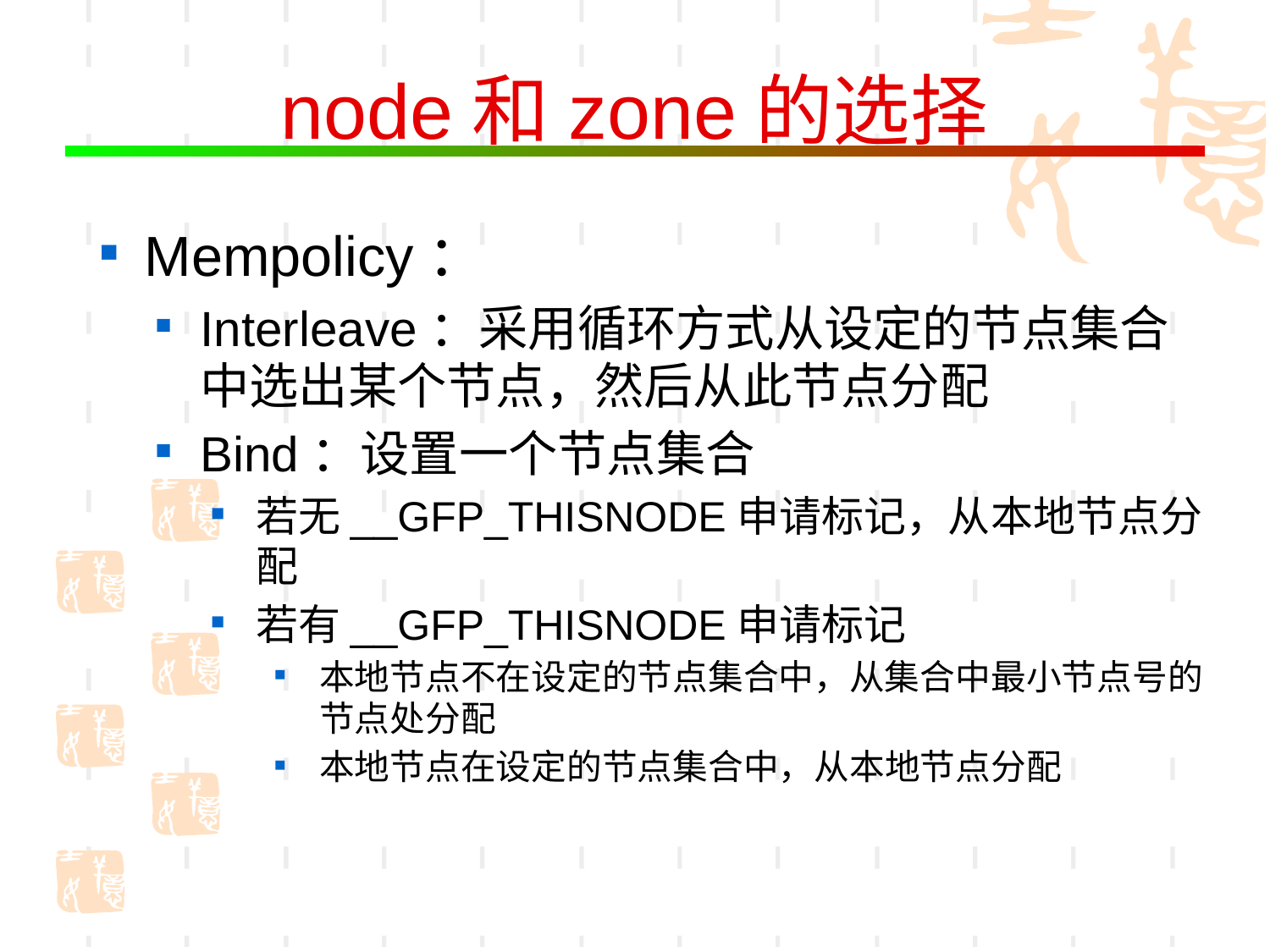

# node和zone的选择
Mempolicy：
Interleave：采用循环方式从设定的节点集合中选出某个节点，然后从此节点分配
Bind：设置一个节点集合
若无__GFP_THISNODE申请标记，从本地节点分配
若有__GFP_THISNODE申请标记
本地节点不在设定的节点集合中，从集合中最小节点号的节点处分配
本地节点在设定的节点集合中，从本地节点分配